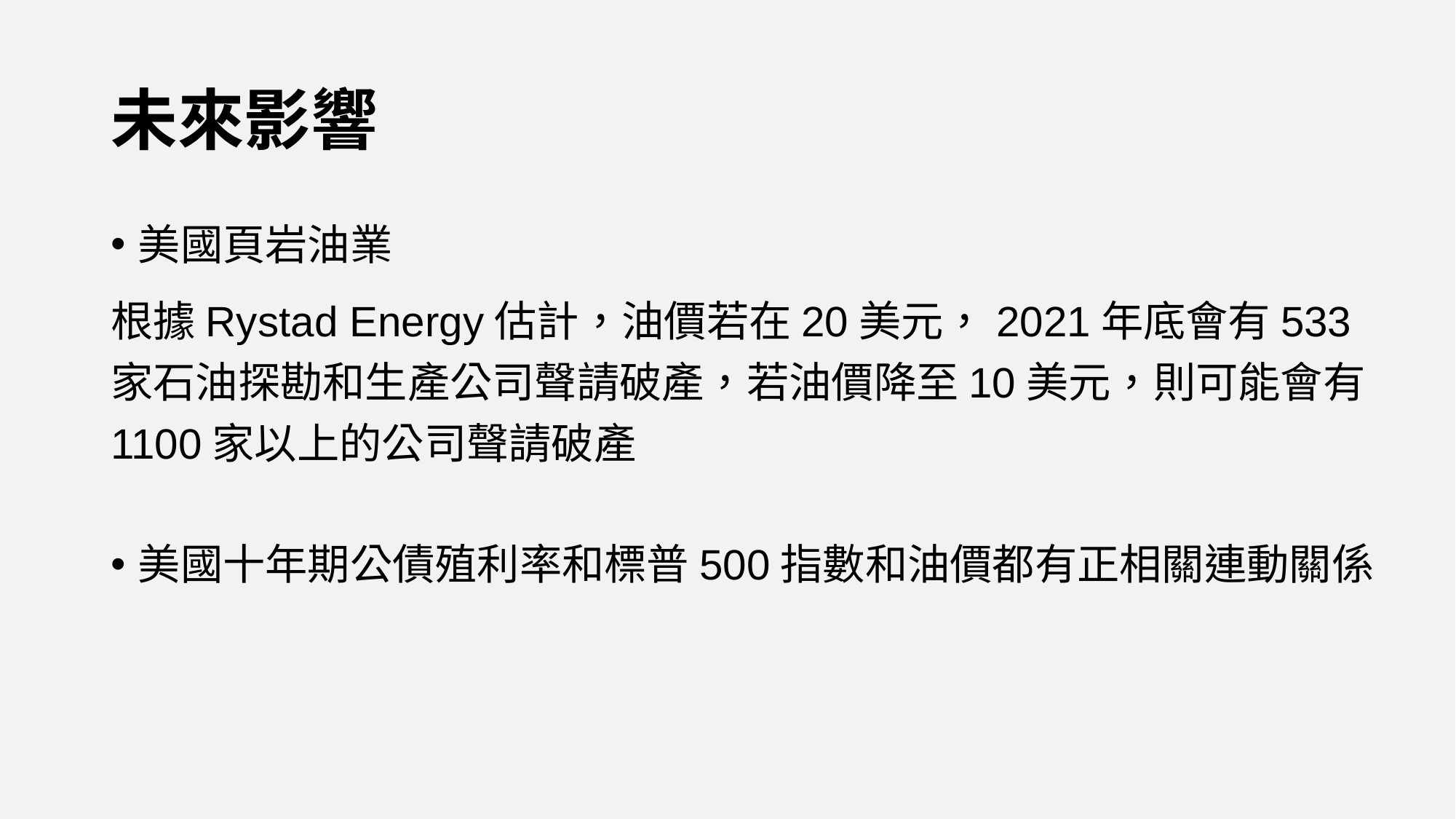

# 未來影響
美國頁岩油業
根據Rystad Energy估計，油價若在20美元，2021年底會有533家石油探勘和生產公司聲請破產，若油價降至10美元，則可能會有1100家以上的公司聲請破產

美國十年期公債殖利率和標普500指數和油價都有正相關連動關係